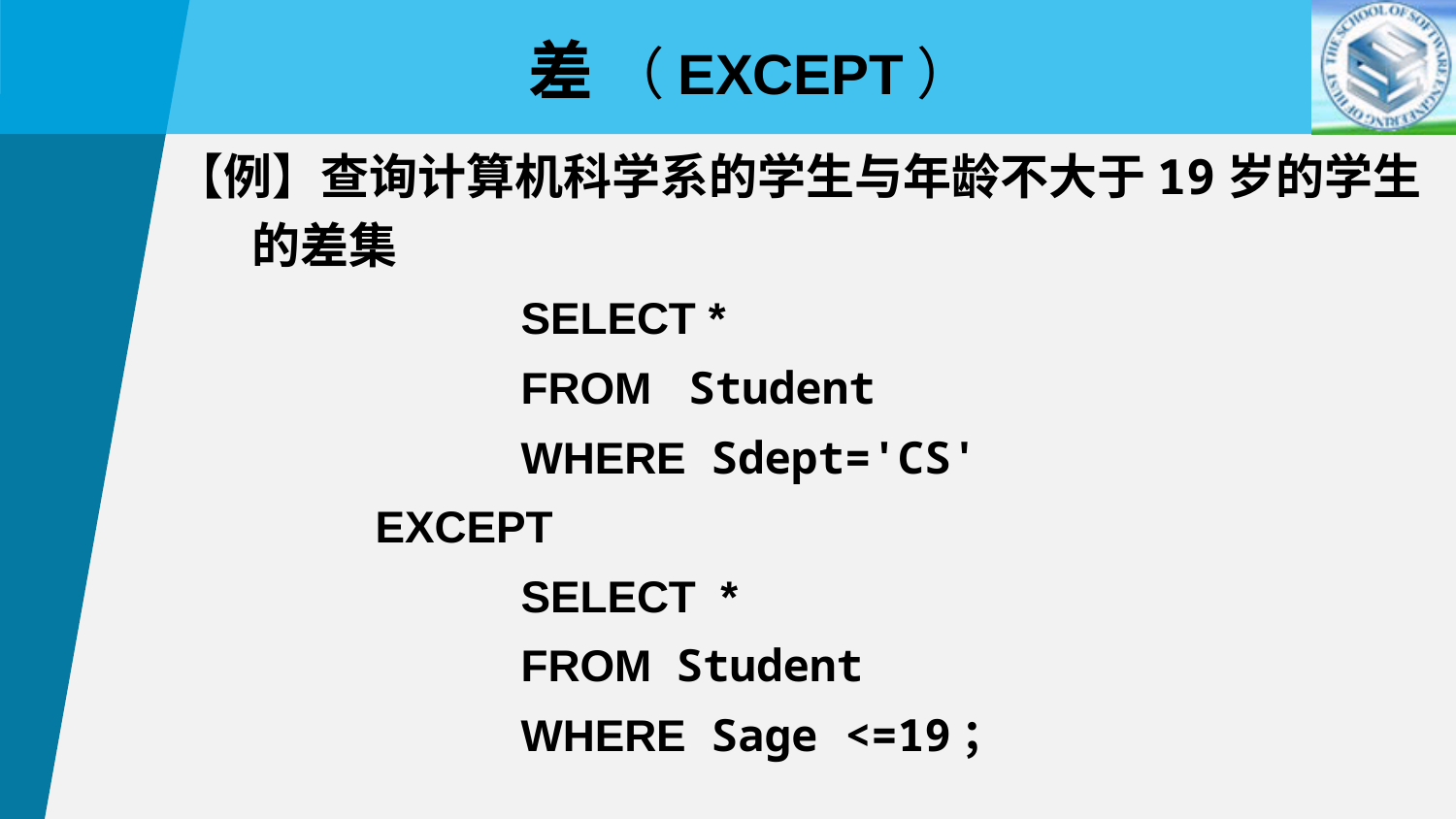

差 （except）
【例】查询计算机科学系的学生与年龄不大于19岁的学生
      的差集
			SELECT *
			FROM   Student
			WHERE  Sdept='CS'
 		EXCEPT
			SELECT  *
			FROM  Student
			WHERE  Sage <=19；